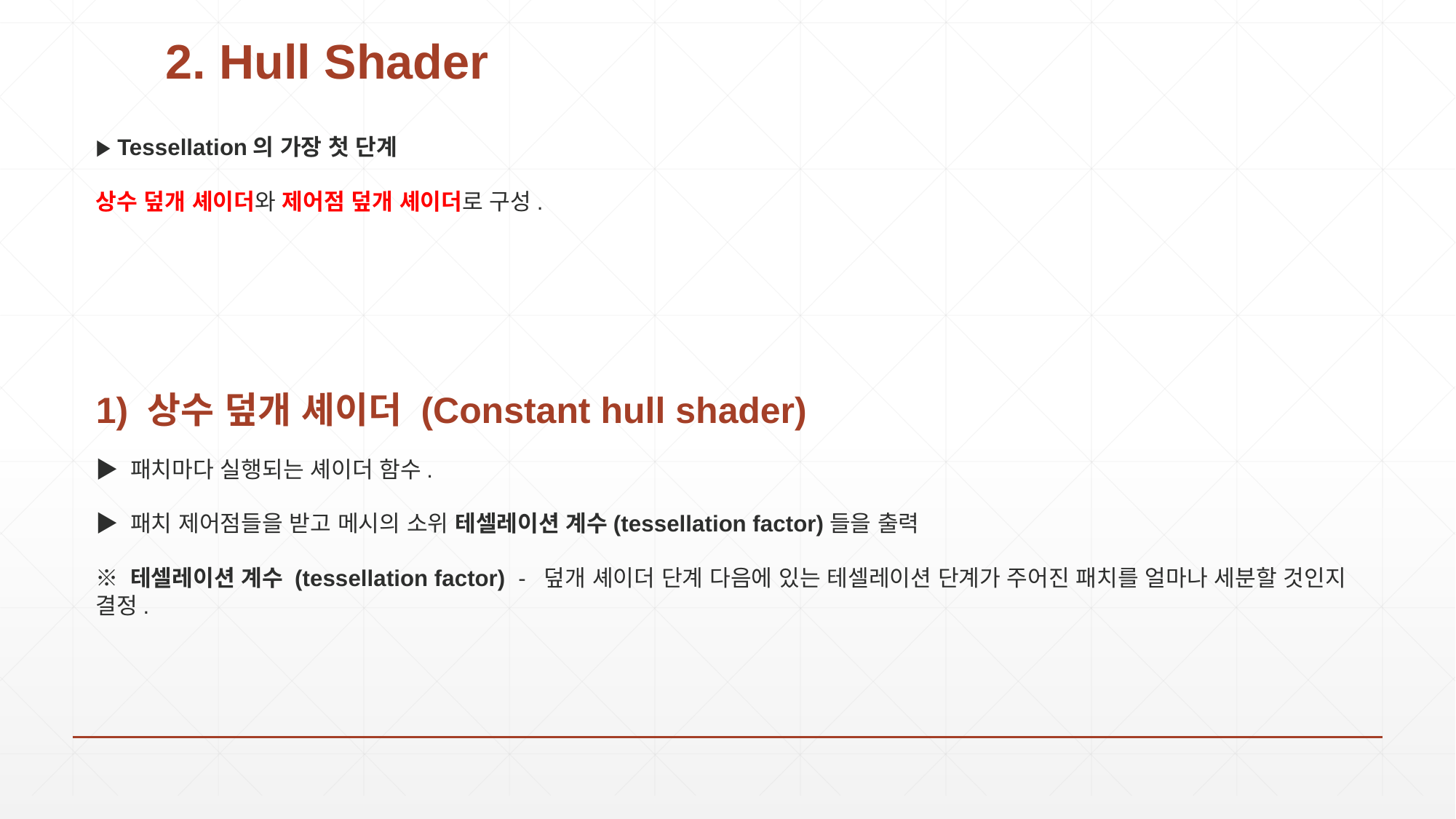

# 2. Hull Shader
▶ Tessellation의 가장 첫 단계

상수 덮개 셰이더와 제어점 덮개 셰이더로 구성.
1) 상수 덮개 셰이더 (Constant hull shader)
▶ 패치마다 실행되는 셰이더 함수.

▶ 패치 제어점들을 받고 메시의 소위 테셀레이션 계수(tessellation factor)들을 출력

※ 테셀레이션 계수 (tessellation factor)  -  덮개 셰이더 단계 다음에 있는 테셀레이션 단계가 주어진 패치를 얼마나 세분할 것인지 결정.